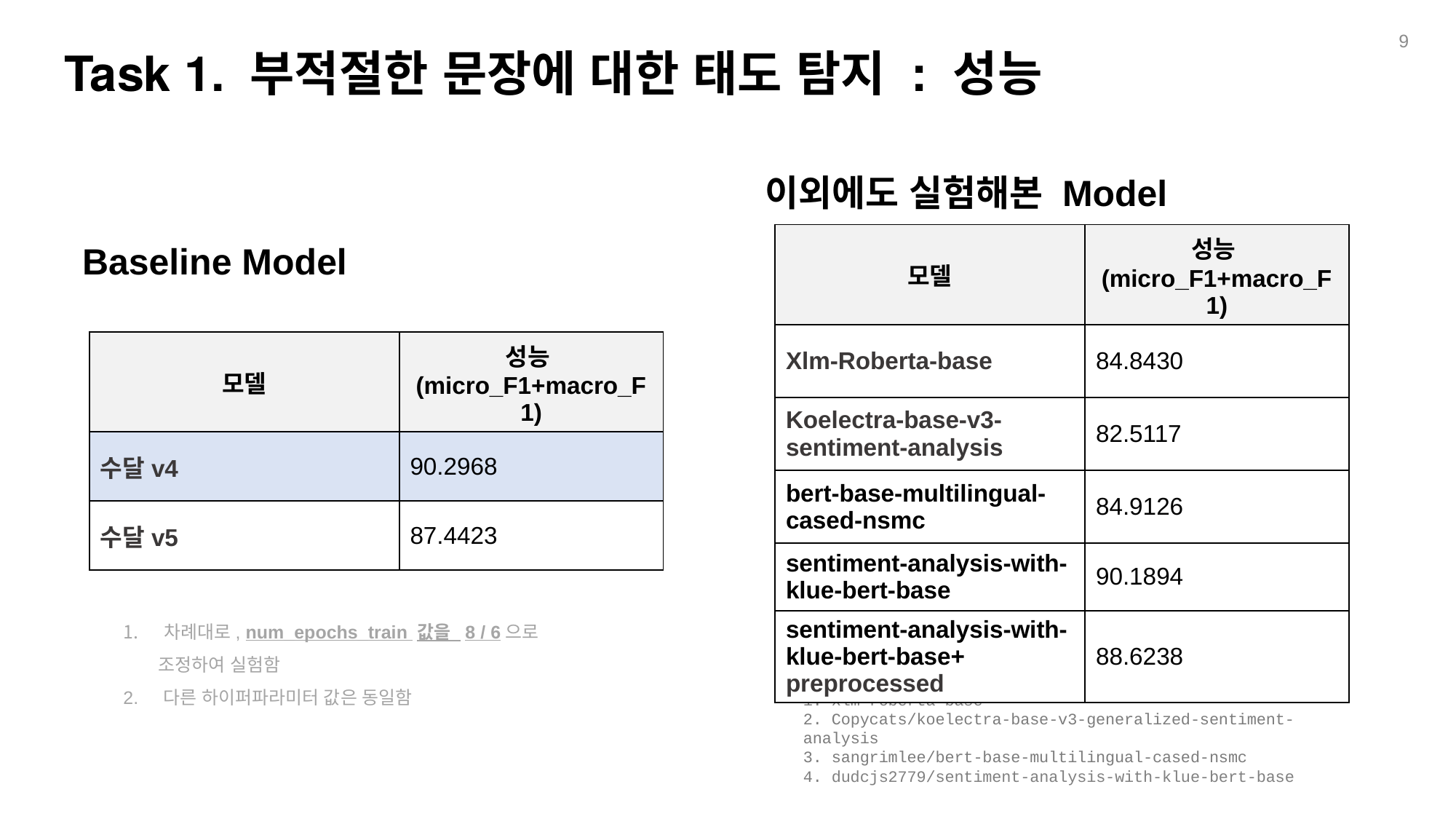

9
Task 1. 부적절한 문장에 대한 태도 탐지 : 성능
이외에도 실험해본 Model
Baseline Model
| 모델 | 성능(micro\_F1+macro\_F1) |
| --- | --- |
| Xlm-Roberta-base | 84.8430 |
| Koelectra-base-v3-sentiment-analysis | 82.5117 |
| bert-base-multilingual-cased-nsmc | 84.9126 |
| sentiment-analysis-with-klue-bert-base | 90.1894 |
| sentiment-analysis-with-klue-bert-base+ preprocessed | 88.6238 |
| 모델 | 성능(micro\_F1+macro\_F1) |
| --- | --- |
| 수달v4 | 90.2968 |
| 수달v5 | 87.4423 |
차례대로, num_epochs_train 값을  8 / 6으로
      조정하여 실험함
2.    다른 하이퍼파라미터 값은 동일함
1. xlm-roberta-base
2. Copycats/koelectra-base-v3-generalized-sentiment-analysis
3. sangrimlee/bert-base-multilingual-cased-nsmc
4. dudcjs2779/sentiment-analysis-with-klue-bert-base